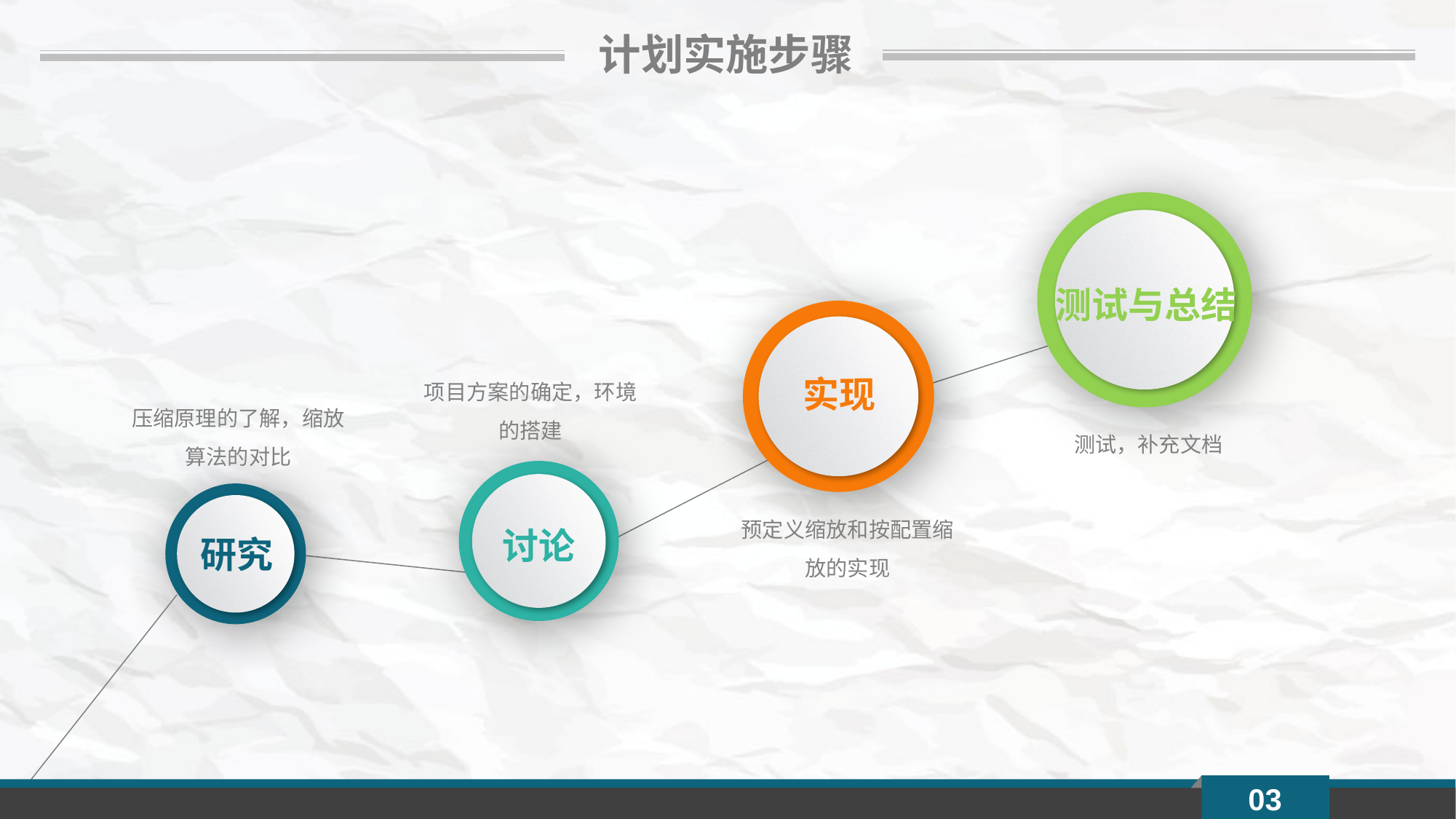

计划实施步骤

测试与总结

项目方案的确定，环境的搭建
实现
压缩原理的了解，缩放算法的对比
测试，补充文档

预定义缩放和按配置缩放的实现
讨论
研究

03